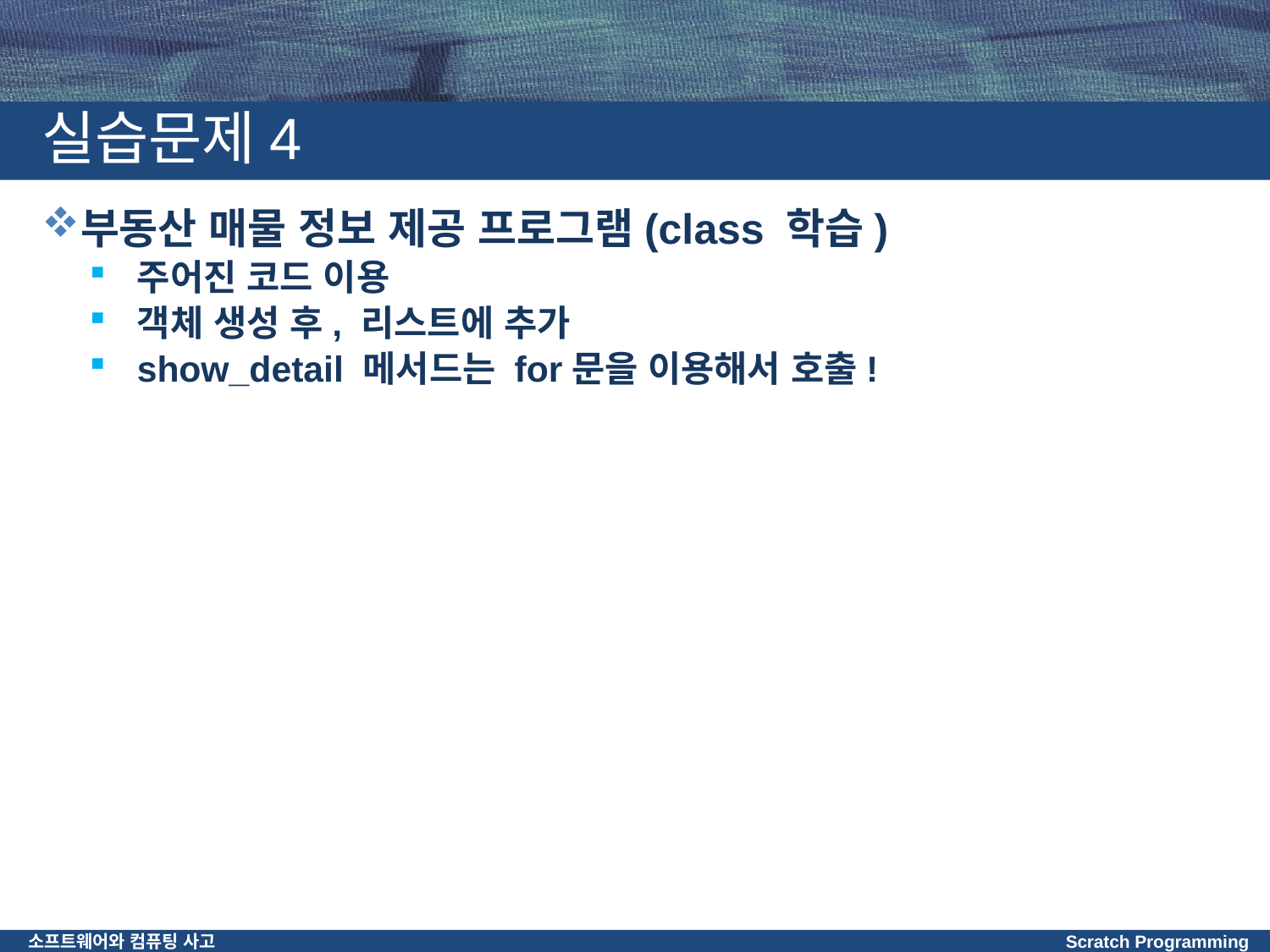

# 실습문제4
부동산 매물 정보 제공 프로그램(class 학습)
주어진 코드 이용
객체 생성 후, 리스트에 추가
show_detail 메서드는 for문을 이용해서 호출!